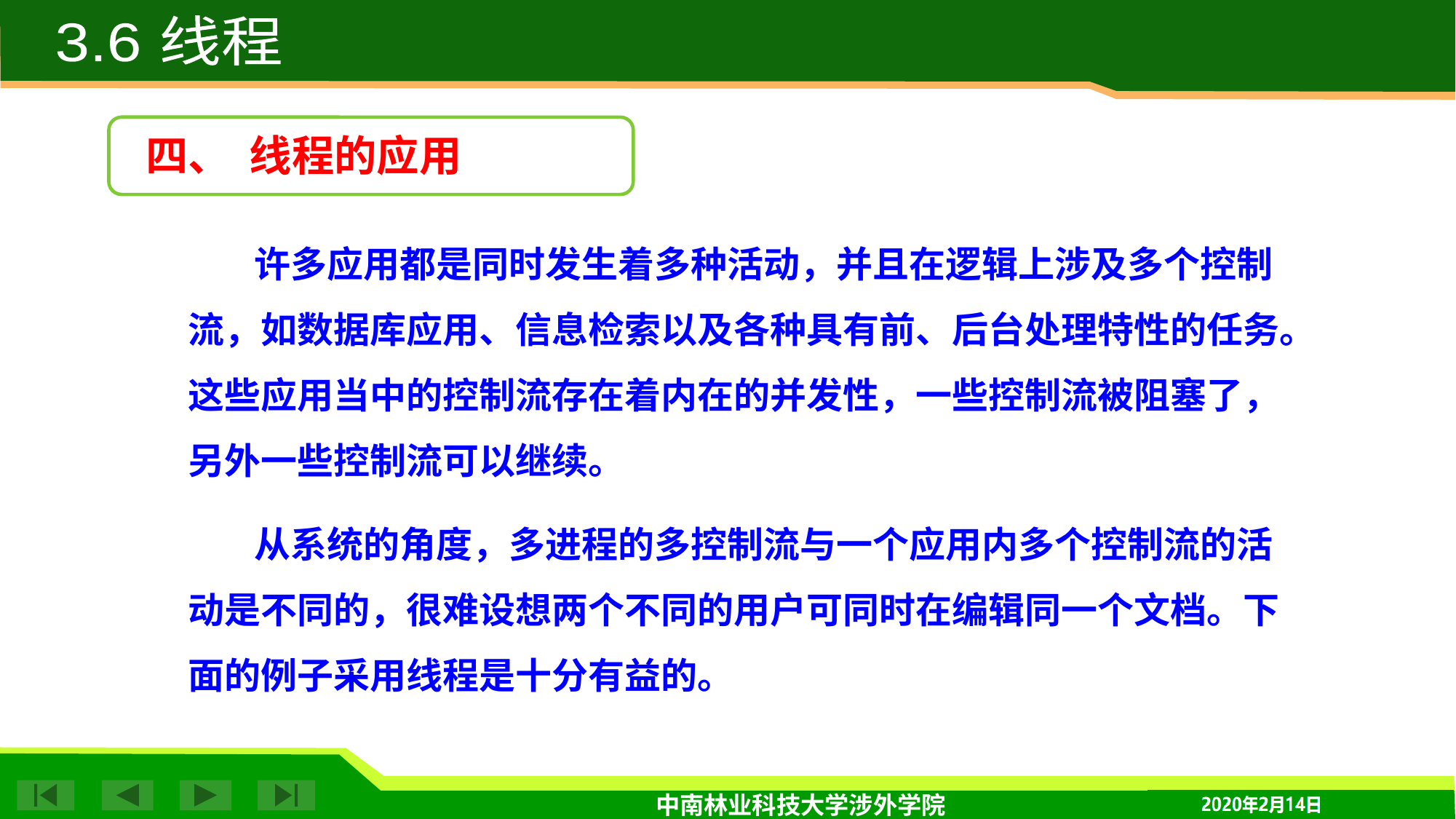

3.6 线程

四、  线程的应用
       许多应用都是同时发生着多种活动，并且在逻辑上涉及多个控制流，如数据库应用、信息检索以及各种具有前、后台处理特性的任务。这些应用当中的控制流存在着内在的并发性，一些控制流被阻塞了，另外一些控制流可以继续。
       从系统的角度，多进程的多控制流与一个应用内多个控制流的活动是不同的，很难设想两个不同的用户可同时在编辑同一个文档。下面的例子采用线程是十分有益的。